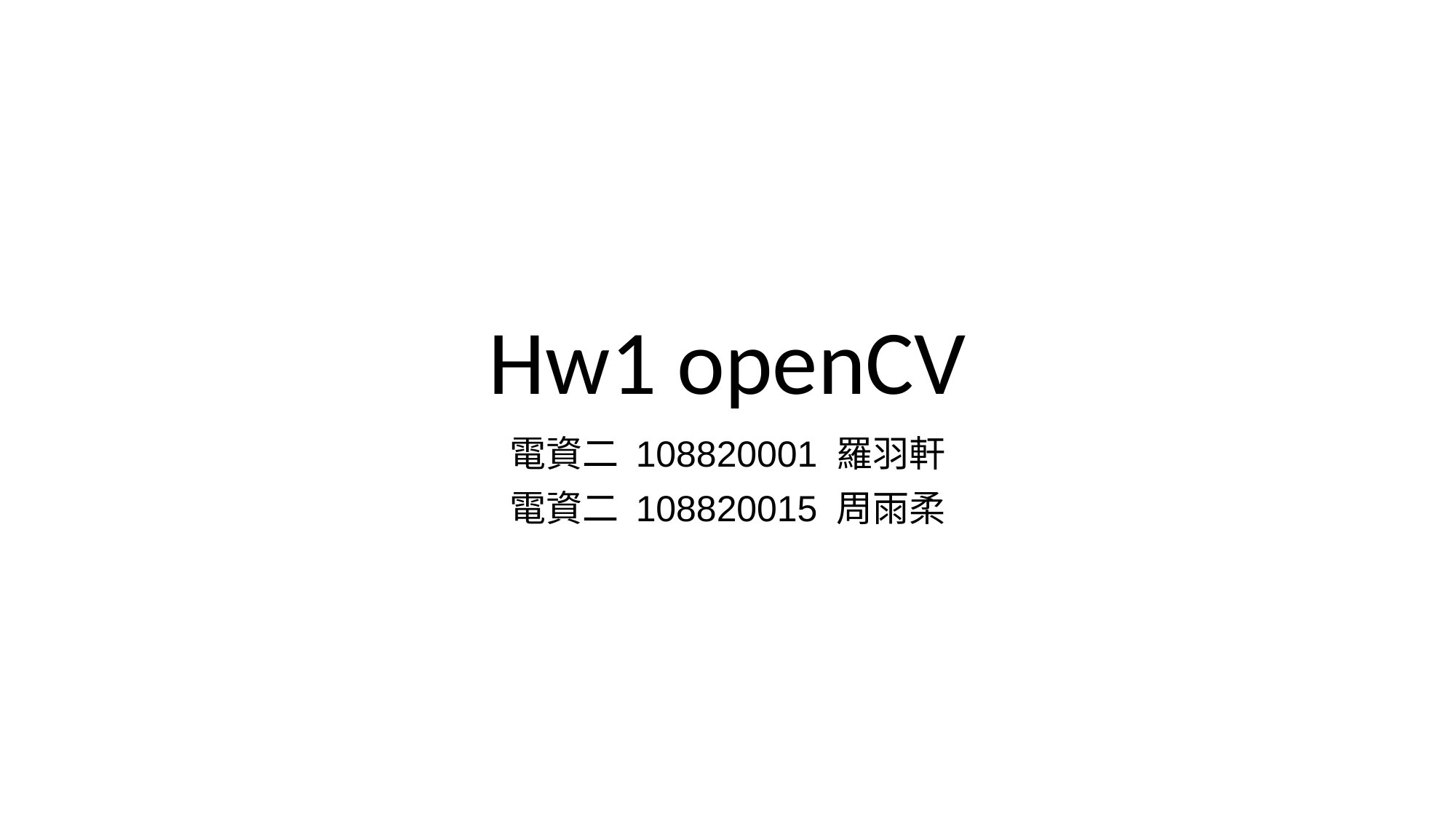

# Hw1 openCV
電資二 108820001 羅羽軒
電資二 108820015 周雨柔